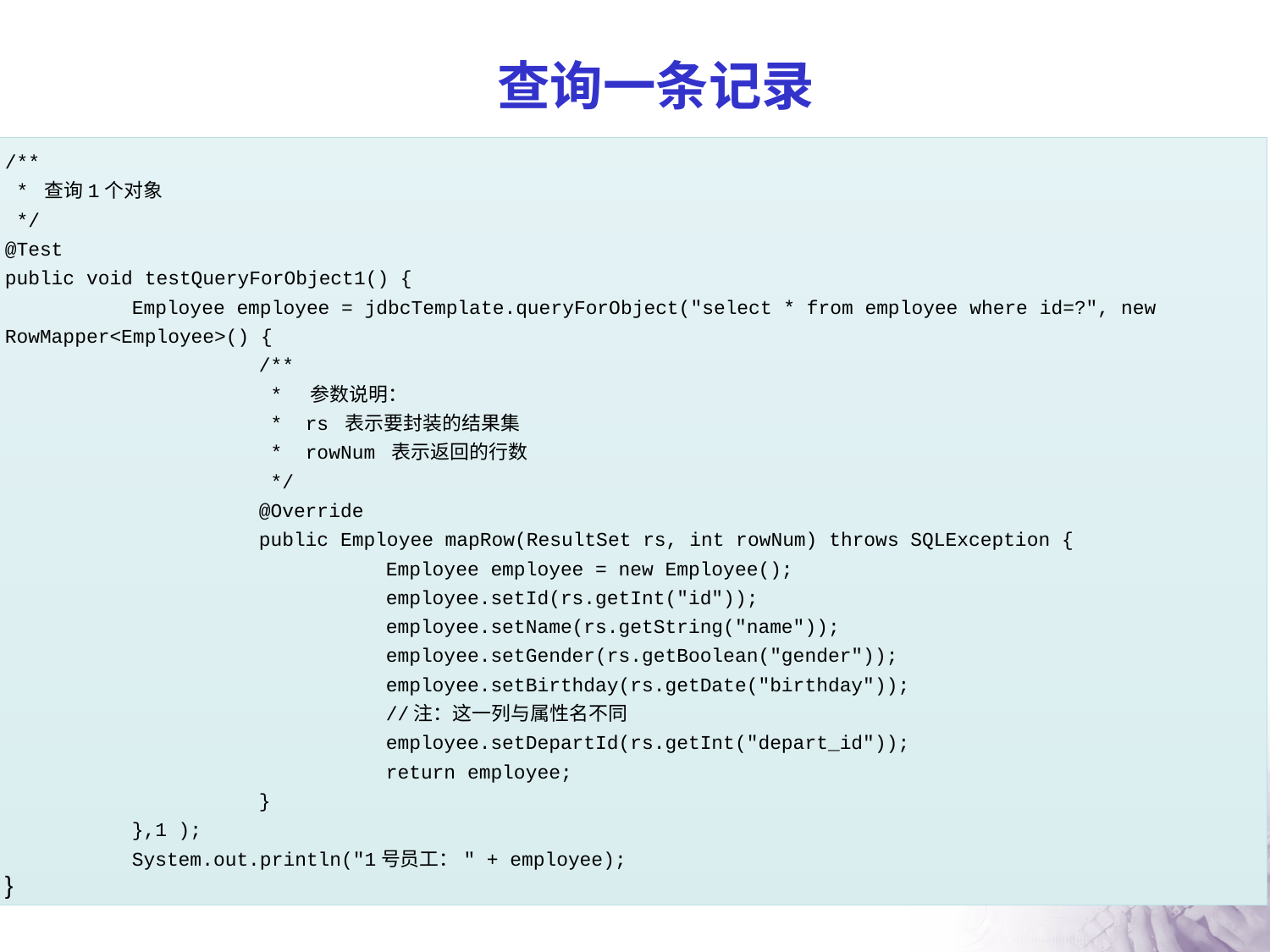

# 查询一条记录
/**
 * 查询1个对象
 */
@Test
public void testQueryForObject1() {
	Employee employee = jdbcTemplate.queryForObject("select * from employee where id=?", new RowMapper<Employee>() {
		/**
		 *  参数说明：
		 *  rs 表示要封装的结果集
		 *  rowNum 表示返回的行数
		 */
		@Override
		public Employee mapRow(ResultSet rs, int rowNum) throws SQLException {
			Employee employee = new Employee();
			employee.setId(rs.getInt("id"));
			employee.setName(rs.getString("name"));
			employee.setGender(rs.getBoolean("gender"));
			employee.setBirthday(rs.getDate("birthday"));
			//注：这一列与属性名不同
			employee.setDepartId(rs.getInt("depart_id"));
			return employee;
		}
	},1 );
	System.out.println("1号员工：" + employee);
}